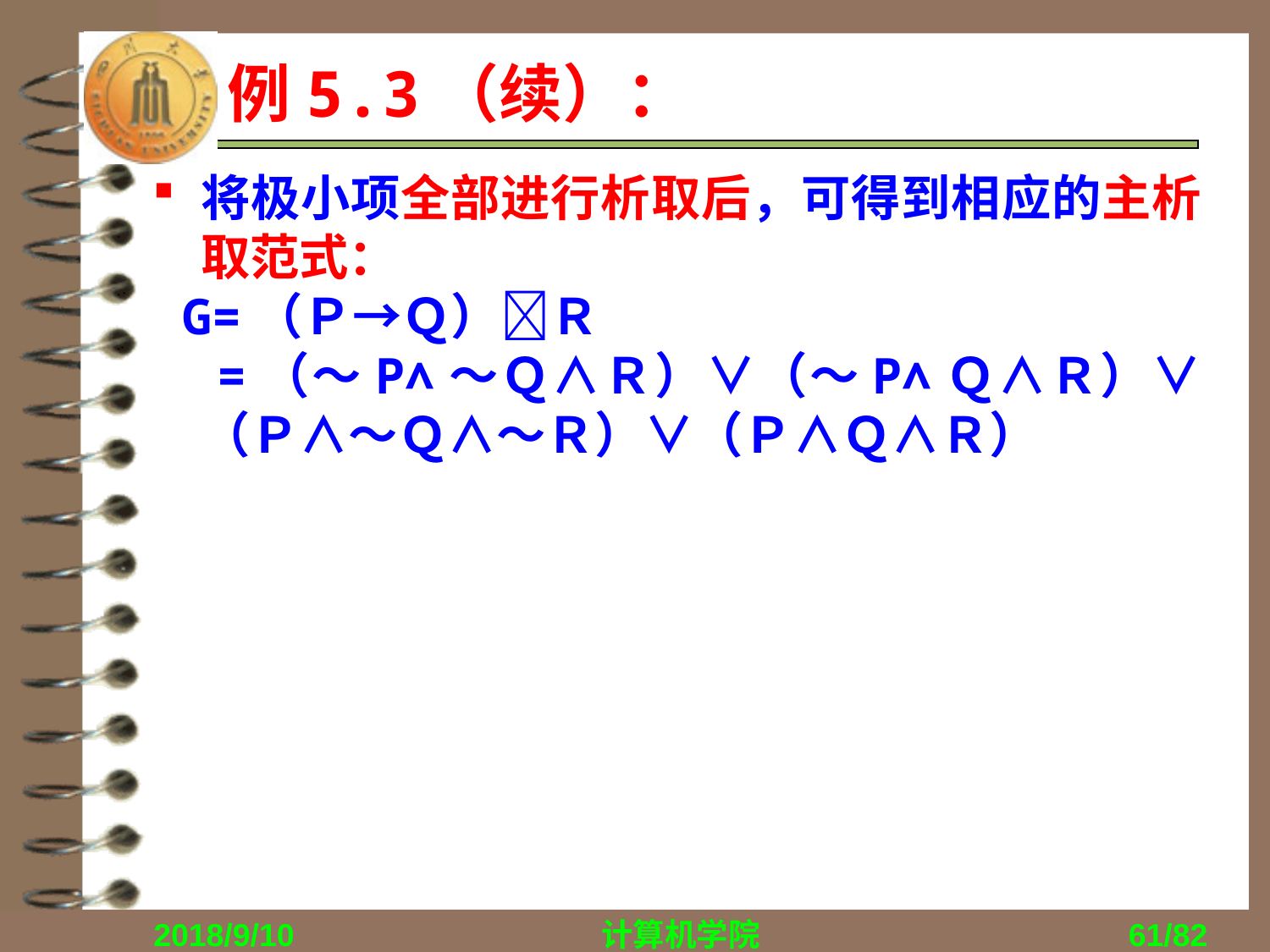

# 例5.3（续）：
将极小项全部进行析取后，可得到相应的主析取范式：
 G=（Ｐ→Ｑ）↔Ｒ
  =（～P∧～Ｑ∧Ｒ）∨（～P∧Ｑ∧Ｒ）∨（Ｐ∧～Ｑ∧～Ｒ）∨（Ｐ∧Ｑ∧Ｒ）

2018/9/10
计算机学院
61/82